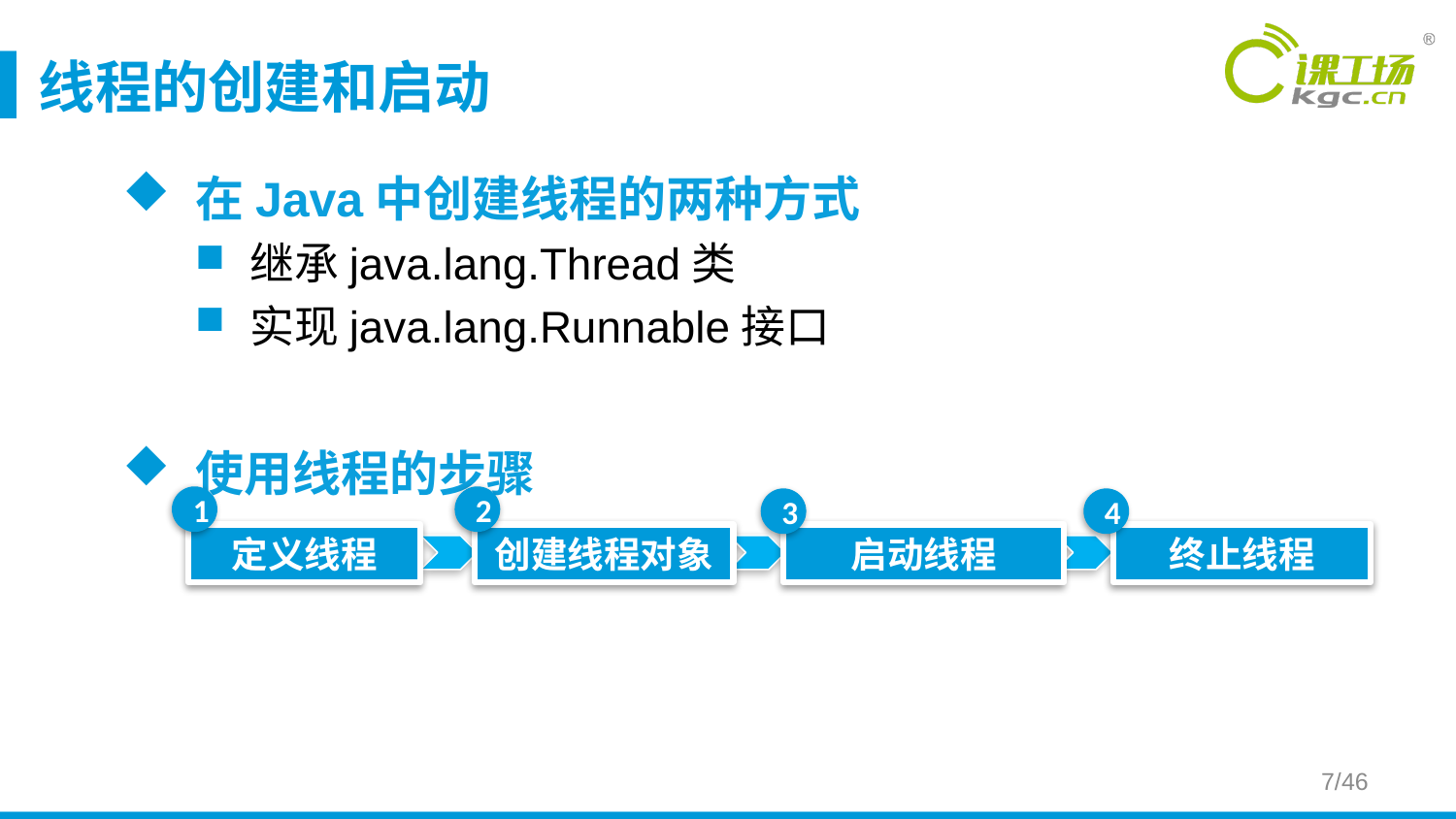

# 线程的创建和启动
在Java中创建线程的两种方式
继承java.lang.Thread类
实现java.lang.Runnable接口

使用线程的步骤

1
2
3
4
启动线程
定义线程
创建线程对象
终止线程

7/46